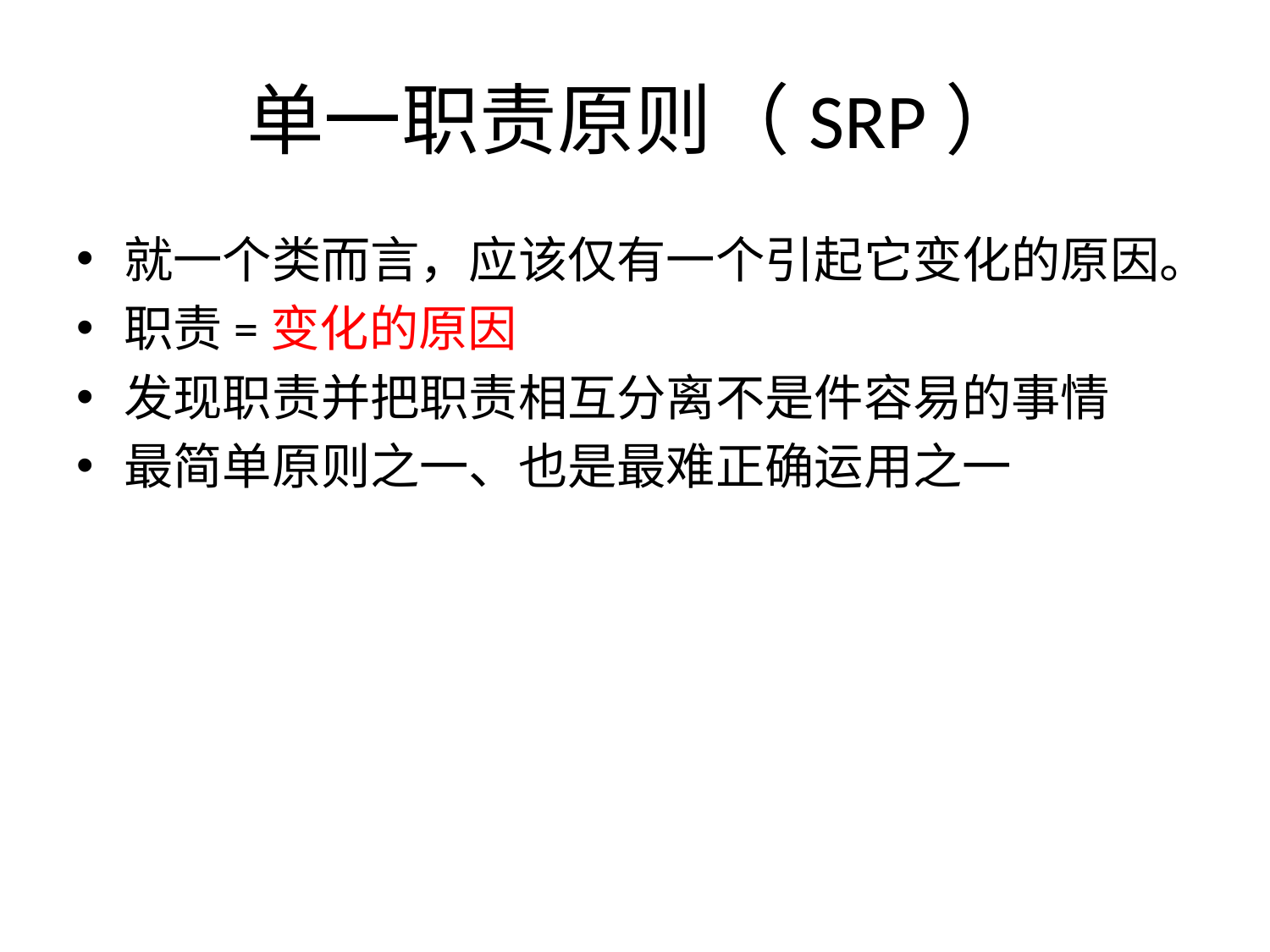

# 单一职责原则（SRP）
就一个类而言，应该仅有一个引起它变化的原因。
职责=变化的原因
发现职责并把职责相互分离不是件容易的事情
最简单原则之一、也是最难正确运用之一